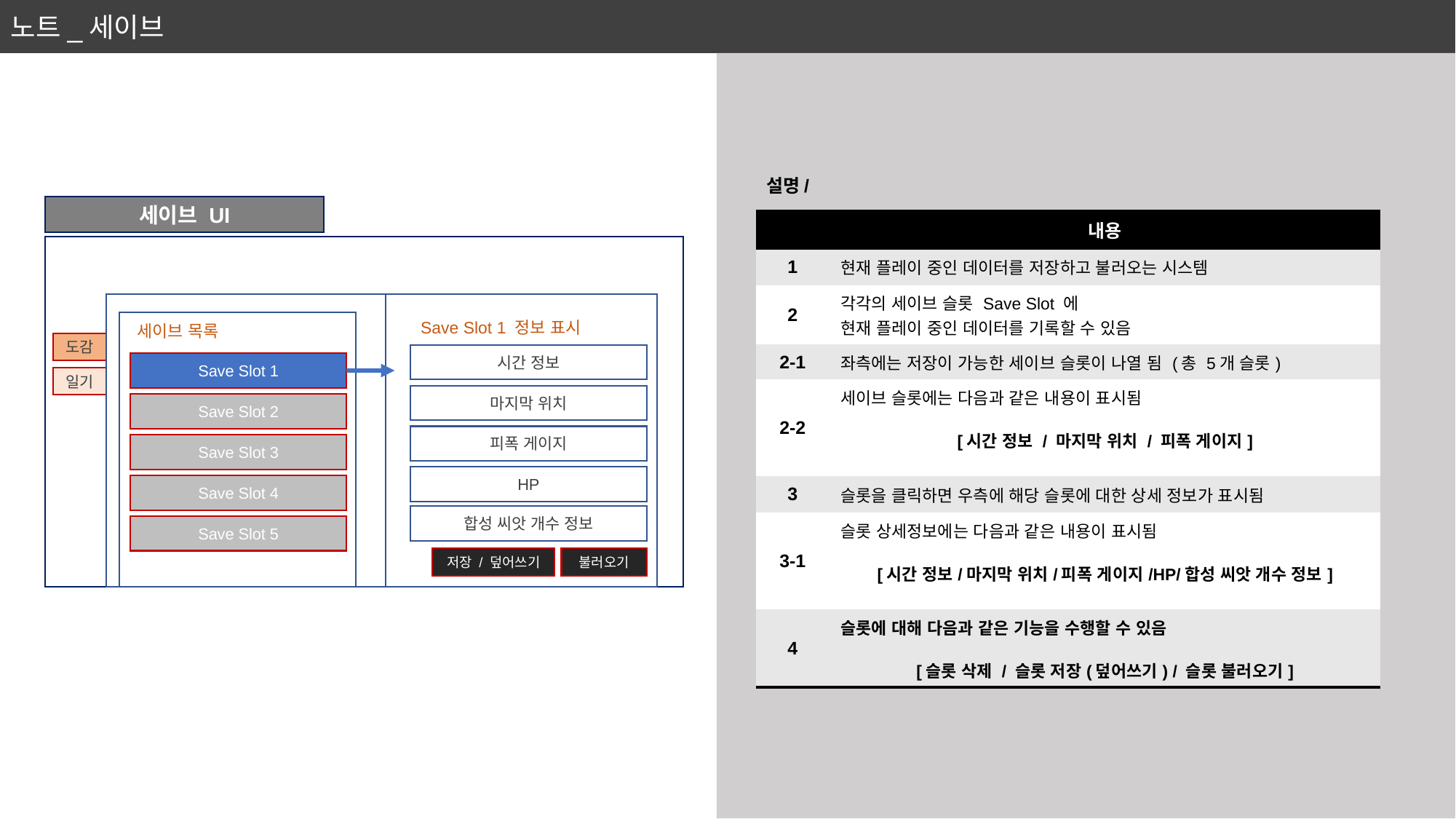

노트_세이브

설명/
세이브 UI
|  | 내용 |
| --- | --- |
| 1 | 현재 플레이 중인 데이터를 저장하고 불러오는 시스템 |
| 2 | 각각의 세이브 슬롯 Save Slot 에 현재 플레이 중인 데이터를 기록할 수 있음 |
| 2-1 | 좌측에는 저장이 가능한 세이브 슬롯이 나열 됨 (총 5개 슬롯) |
| 2-2 | 세이브 슬롯에는 다음과 같은 내용이 표시됨 [시간 정보 / 마지막 위치 / 피폭 게이지] |
| 3 | 슬롯을 클릭하면 우측에 해당 슬롯에 대한 상세 정보가 표시됨 |
| 3-1 | 슬롯 상세정보에는 다음과 같은 내용이 표시됨 [시간 정보/마지막 위치/피폭 게이지/HP/합성 씨앗 개수 정보] |
| 4 | 슬롯에 대해 다음과 같은 기능을 수행할 수 있음 [슬롯 삭제 / 슬롯 저장(덮어쓰기) / 슬롯 불러오기] |

Save Slot 1 정보 표시

세이브 목록
도감
시간 정보
Save Slot 1
일기
마지막 위치
Save Slot 2
피폭 게이지
Save Slot 3
HP
Save Slot 4
합성 씨앗 개수 정보
Save Slot 5
저장 / 덮어쓰기
불러오기